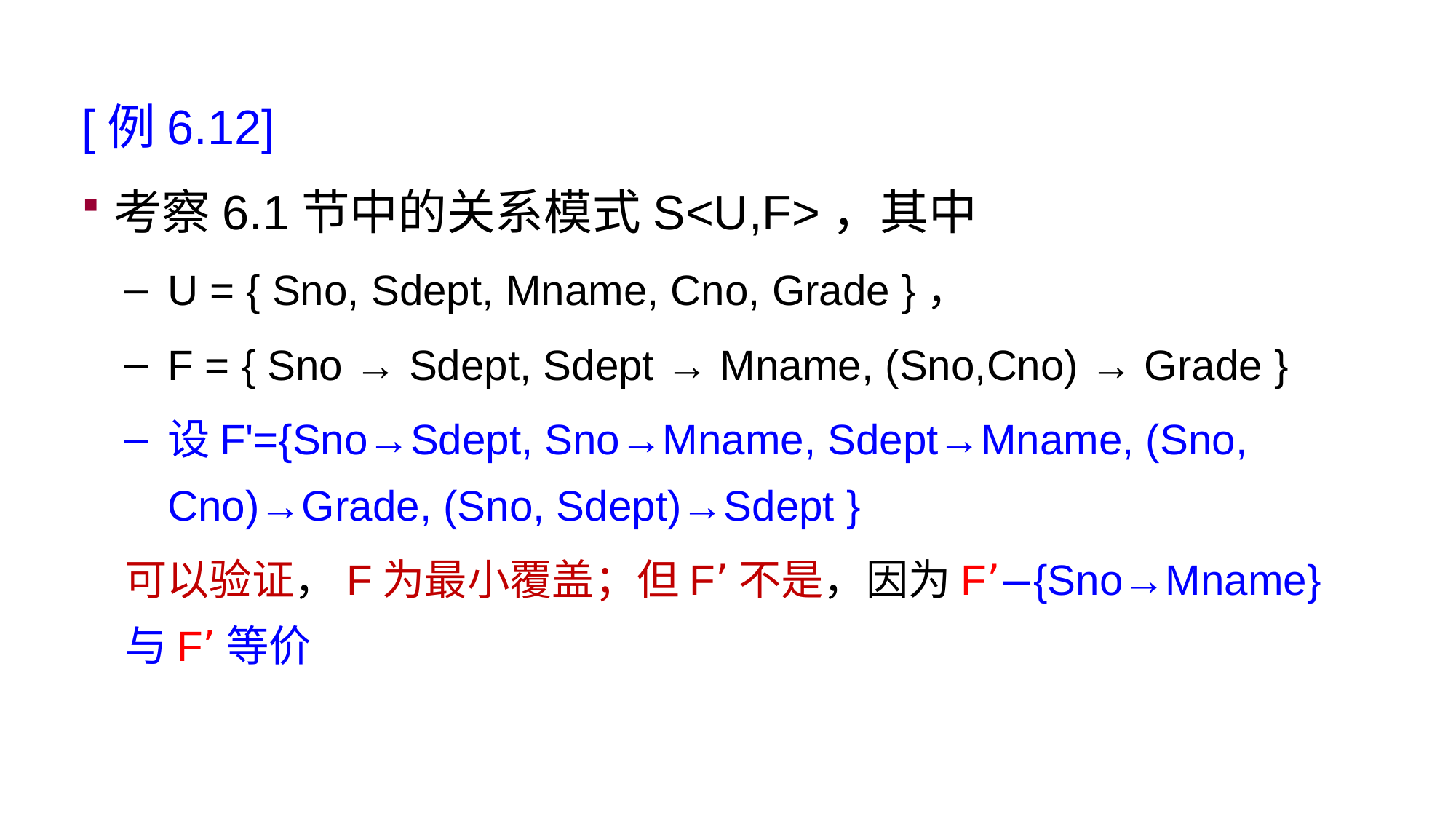

[例6.12]
考察6.1节中的关系模式S<U,F>，其中
U = { Sno, Sdept, Mname, Cno, Grade }，
F = { Sno → Sdept, Sdept → Mname, (Sno,Cno) → Grade }
设F'={Sno→Sdept, Sno→Mname, Sdept→Mname, (Sno, Cno)→Grade, (Sno, Sdept)→Sdept }
可以验证，F为最小覆盖；但F’不是，因为F’−{Sno→Mname} 与F’等价
76